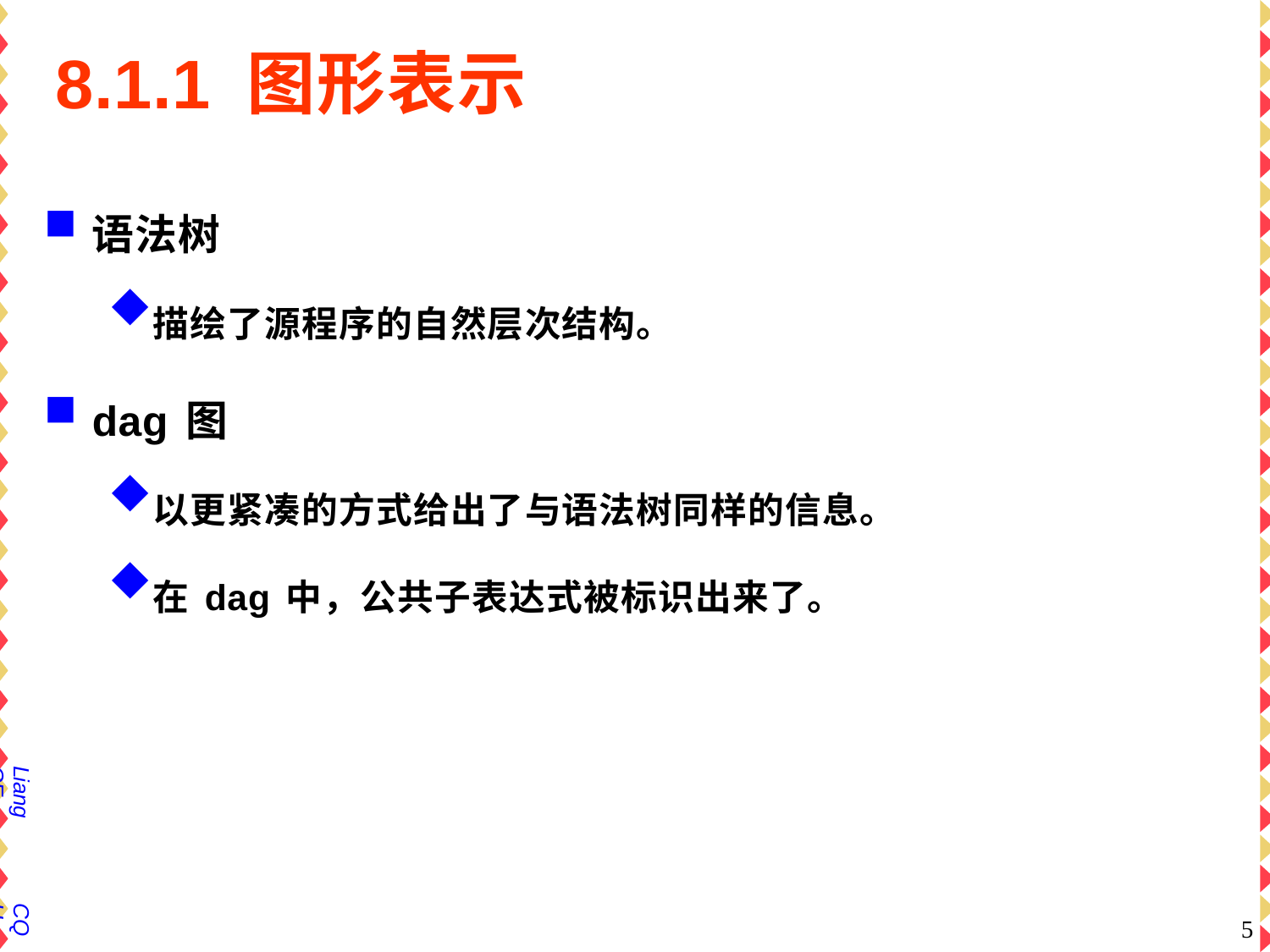

# 8.1.1 图形表示
语法树
描绘了源程序的自然层次结构。
dag图
以更紧凑的方式给出了与语法树同样的信息。
在dag中，公共子表达式被标识出来了。
Liang GE
CQU
5